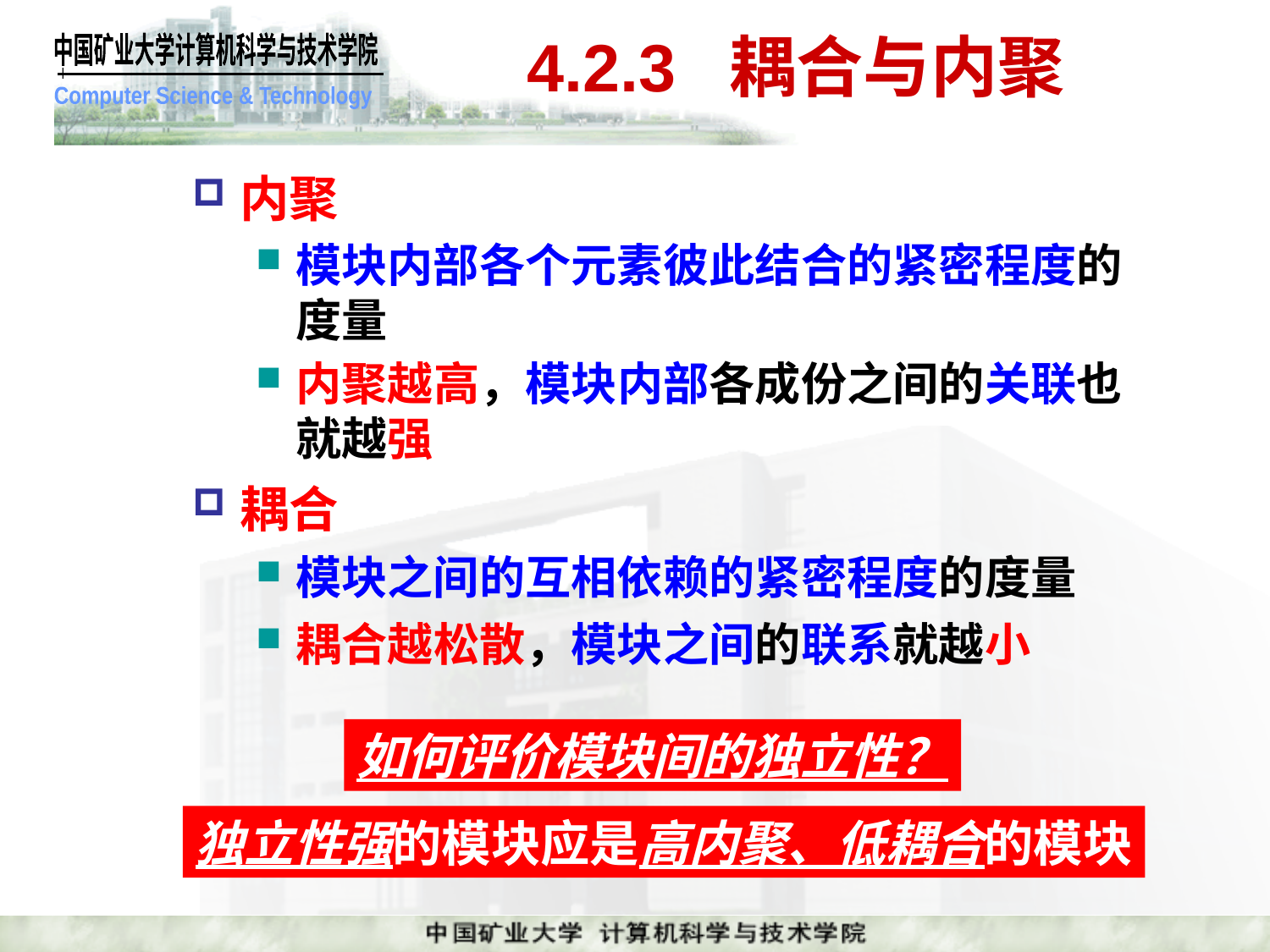

# 4.2.3  耦合与内聚
内聚
模块内部各个元素彼此结合的紧密程度的度量
内聚越高，模块内部各成份之间的关联也就越强
耦合
模块之间的互相依赖的紧密程度的度量
耦合越松散，模块之间的联系就越小
如何评价模块间的独立性？
独立性强的模块应是高内聚、低耦合的模块
16